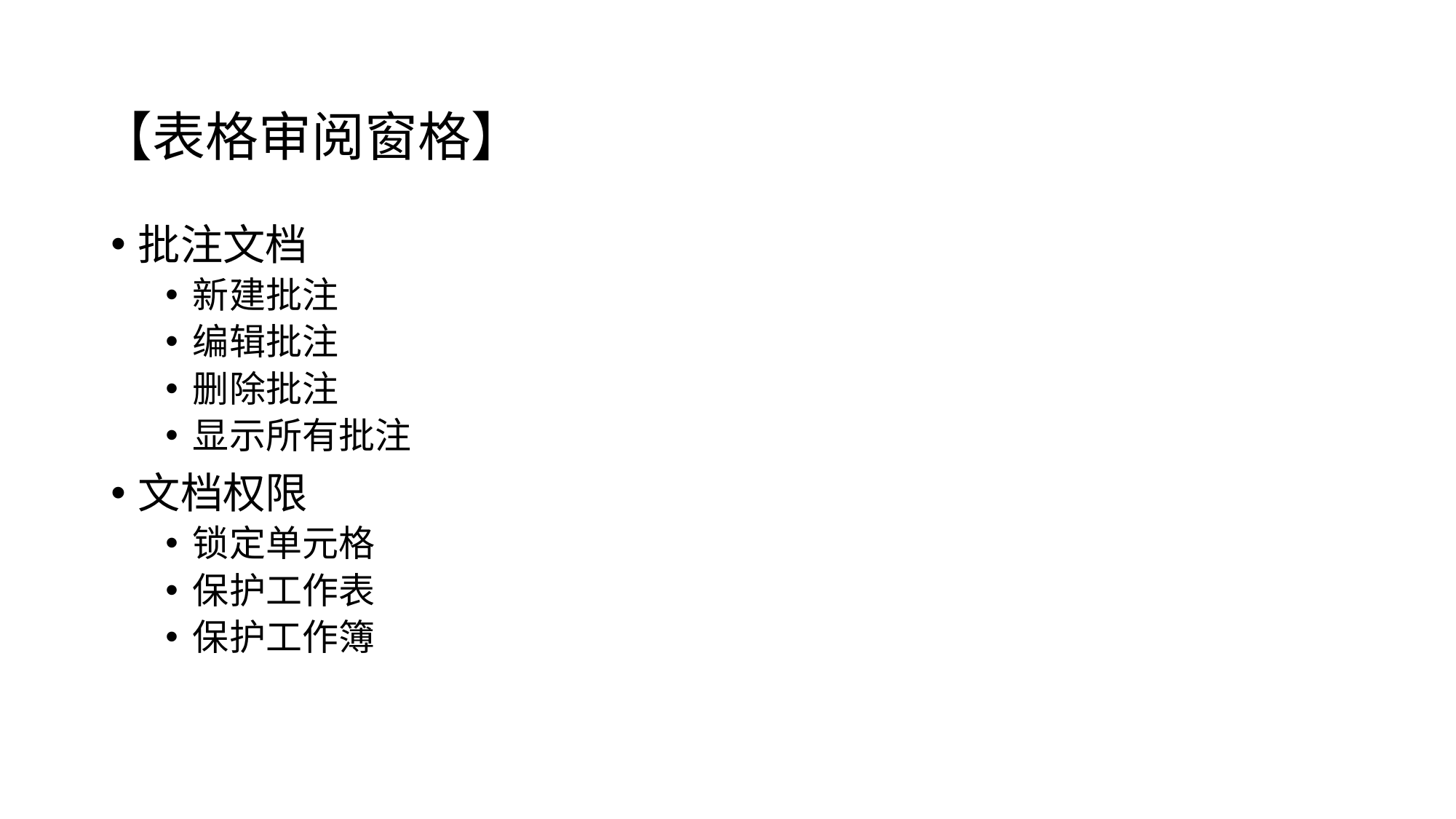

# 【表格审阅窗格】
批注文档
新建批注
编辑批注
删除批注
显示所有批注
文档权限
锁定单元格
保护工作表
保护工作簿